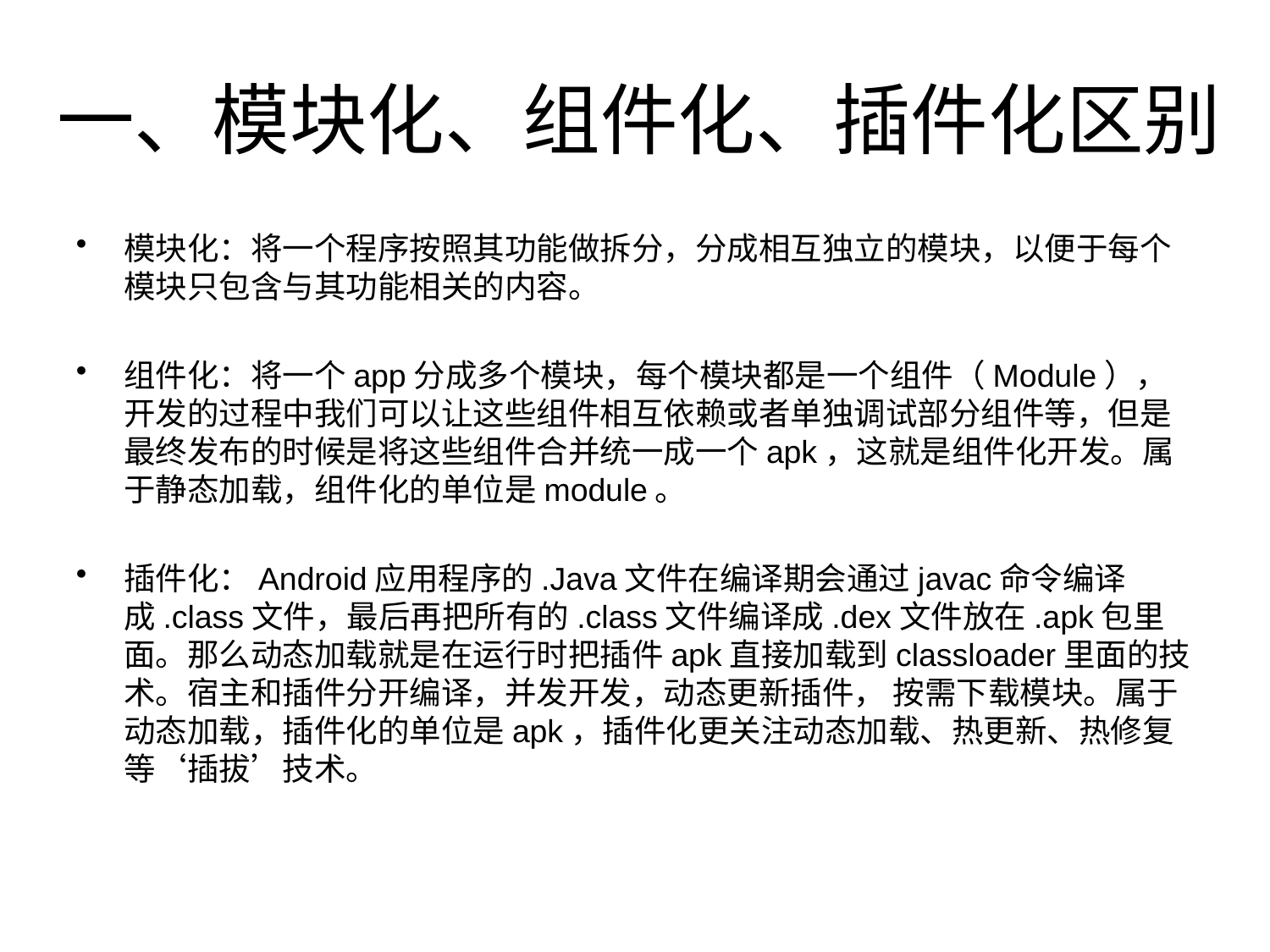

# 一、模块化、组件化、插件化区别
模块化：将一个程序按照其功能做拆分，分成相互独立的模块，以便于每个模块只包含与其功能相关的内容。

组件化：将一个app分成多个模块，每个模块都是一个组件（Module），开发的过程中我们可以让这些组件相互依赖或者单独调试部分组件等，但是最终发布的时候是将这些组件合并统一成一个apk，这就是组件化开发。属于静态加载，组件化的单位是module。

插件化：Android应用程序的.Java文件在编译期会通过javac命令编译成.class文件，最后再把所有的.class文件编译成.dex文件放在.apk包里面。那么动态加载就是在运行时把插件apk直接加载到classloader里面的技术。宿主和插件分开编译，并发开发，动态更新插件， 按需下载模块。属于动态加载，插件化的单位是apk，插件化更关注动态加载、热更新、热修复等‘插拔’技术。